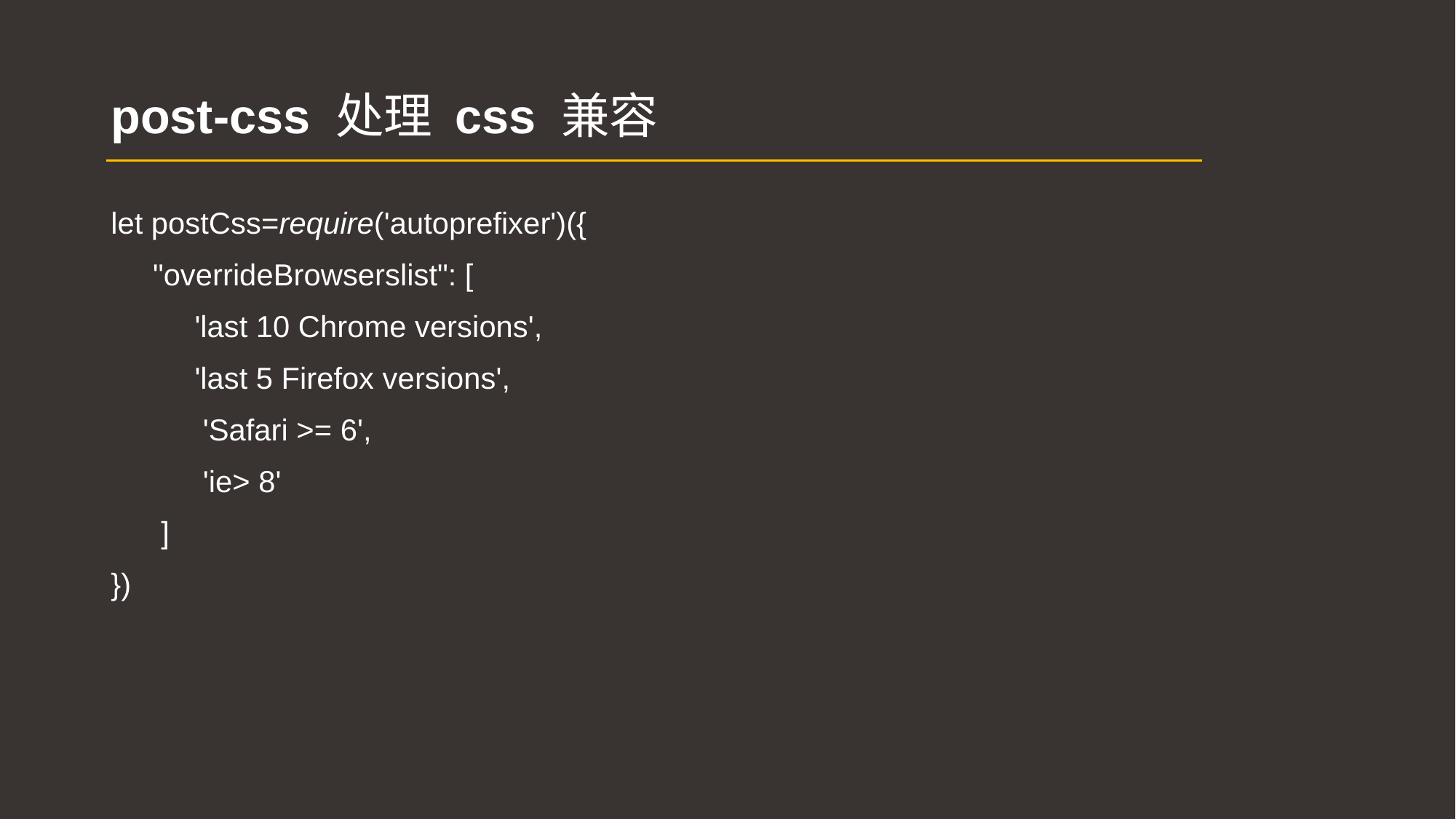

# post-css 处理 css 兼容
let postCss=require('autoprefixer')({
     "overrideBrowserslist": [
          'last 10 Chrome versions',
          'last 5 Firefox versions',
           'Safari >= 6',
           'ie> 8'
      ]
})